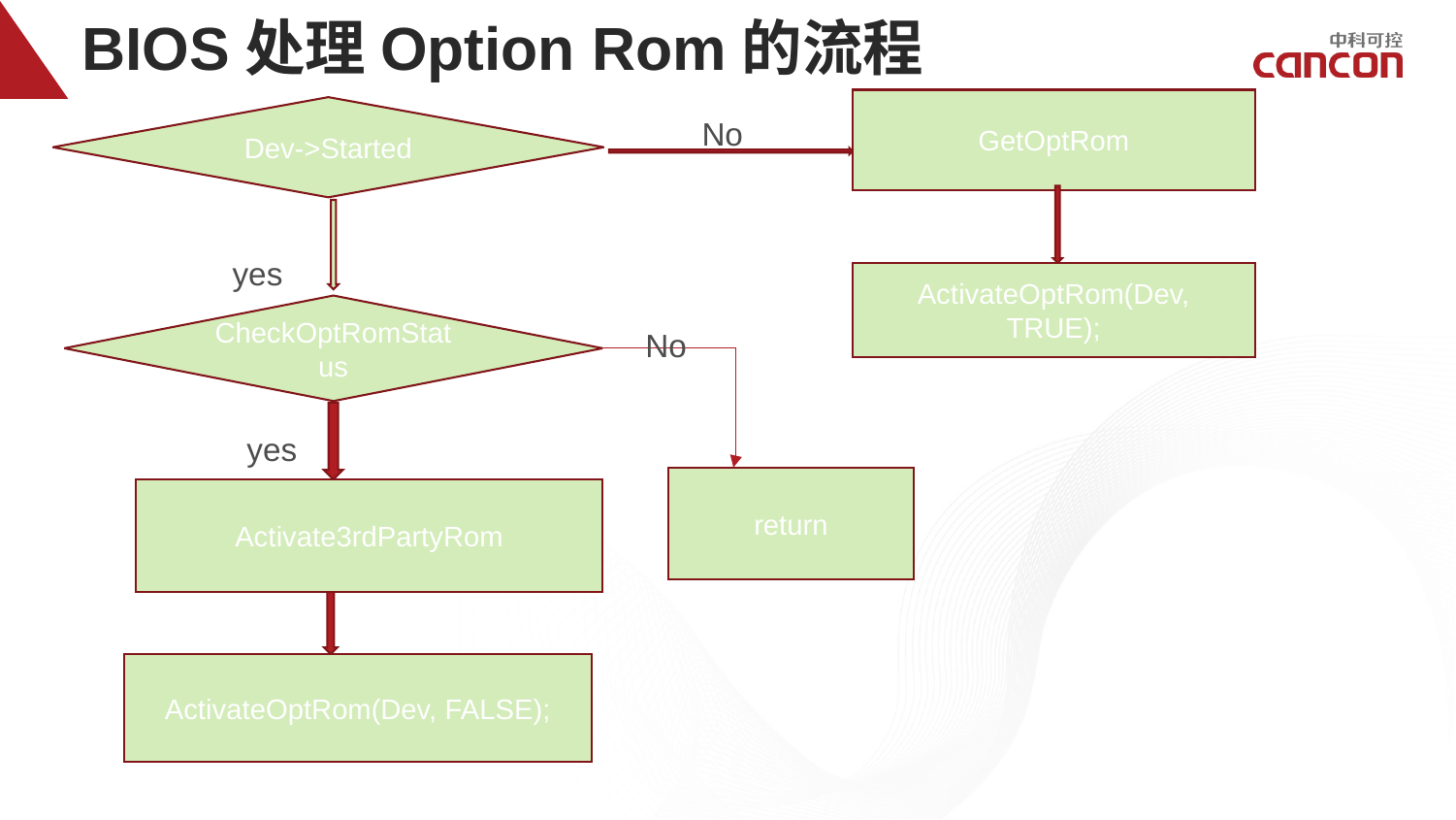

# BIOS处理Option Rom的流程
GetOptRom
Dev->Started
No

yes
ActivateOptRom(Dev, TRUE);
CheckOptRomStatus
No

yes
return
Activate3rdPartyRom

ActivateOptRom(Dev, FALSE);